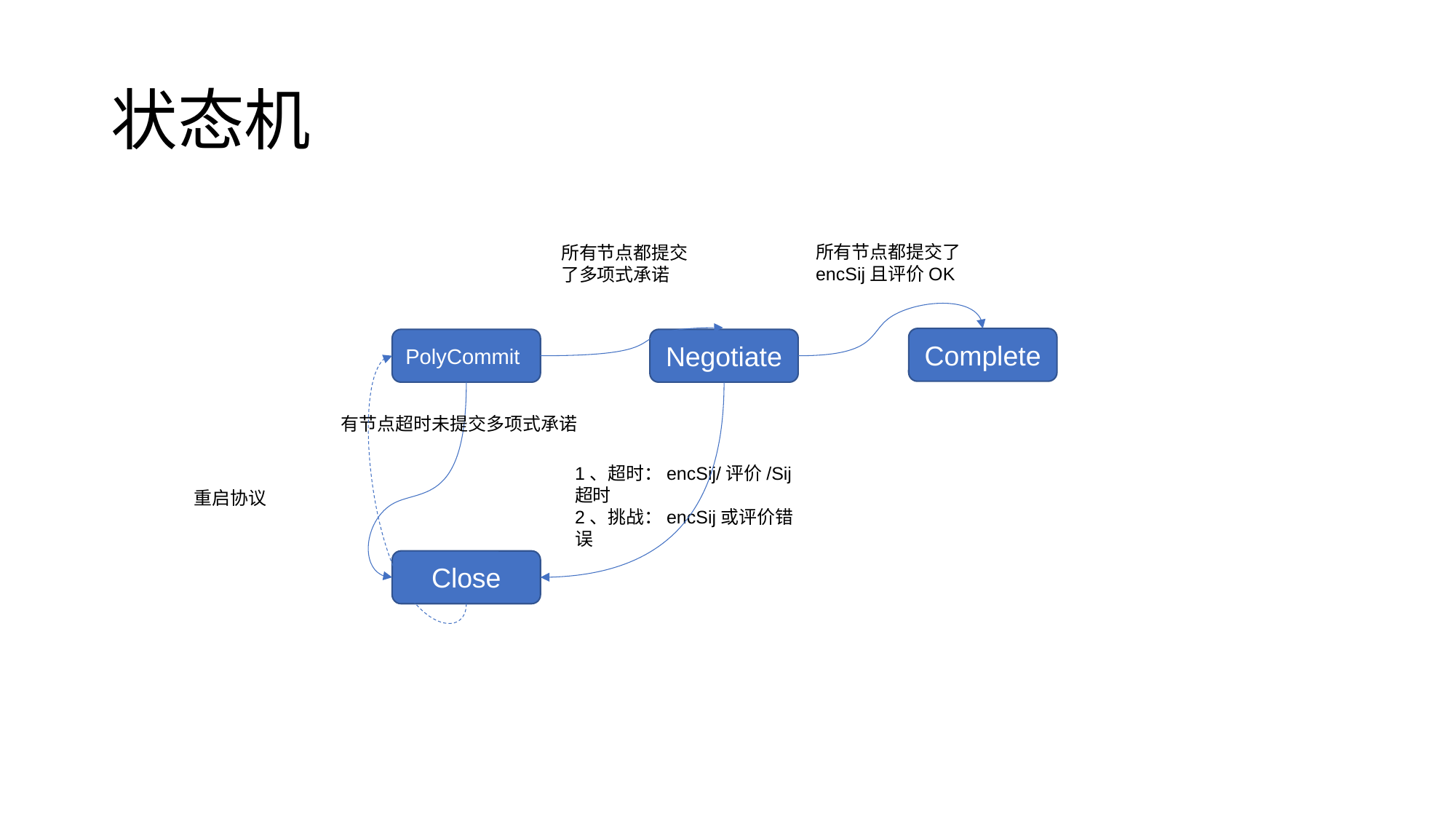

# 状态机
所有节点都提交了encSij且评价OK
所有节点都提交了多项式承诺
Complete
PolyCommit
Negotiate
有节点超时未提交多项式承诺
1、超时：encSij/评价/Sij超时
2、挑战：encSij或评价错误
重启协议
Close